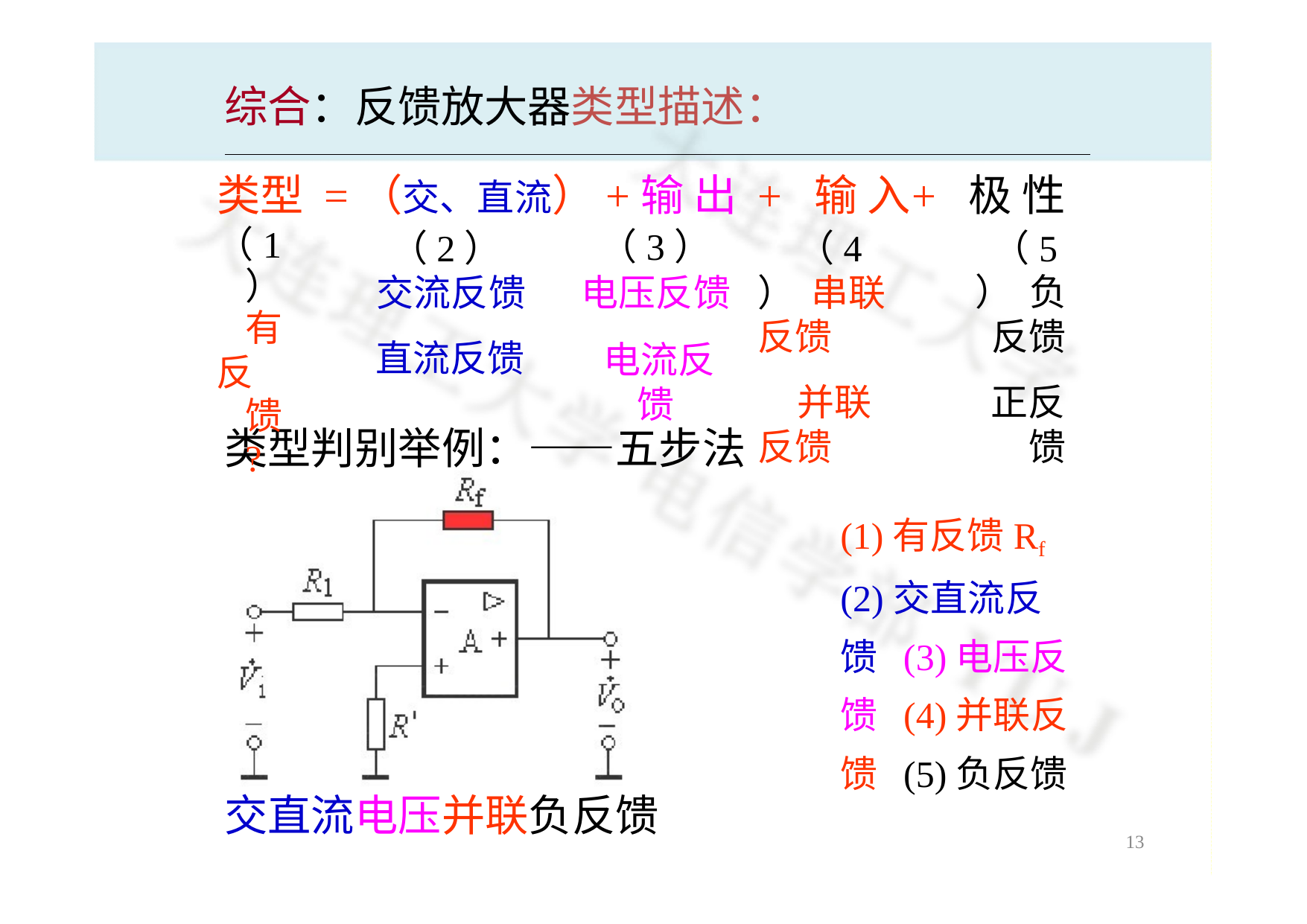

# 综合：反馈放大器类型描述：

类型 =（交、直流）+输 出 + 输 入	+  极 性
（5）  负反馈
正反馈
（3）  电压反馈
电流反馈
（1）  有
反  馈?
（2）  交流反馈
直流反馈
（4）  串联反馈
并联反馈
类型判别举例：——五步法
(1)有反馈Rf  (2)交直流反馈  (3)电压反馈  (4)并联反馈  (5)负反馈
交直流电压并联负反馈

13